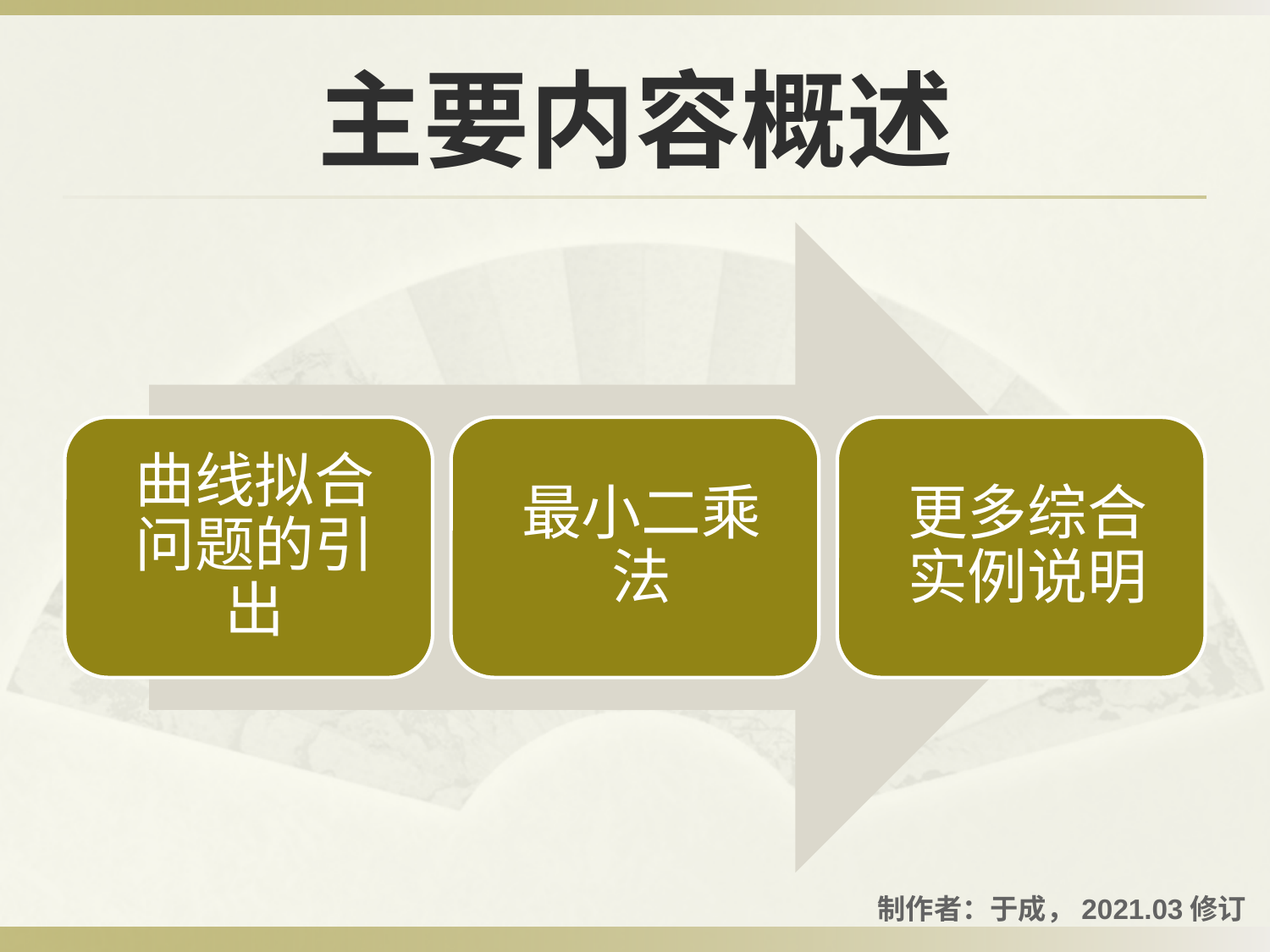

# 主要内容概述
曲线拟合问题的引出
最小二乘法
更多综合实例说明
制作者：于成，2021.03修订